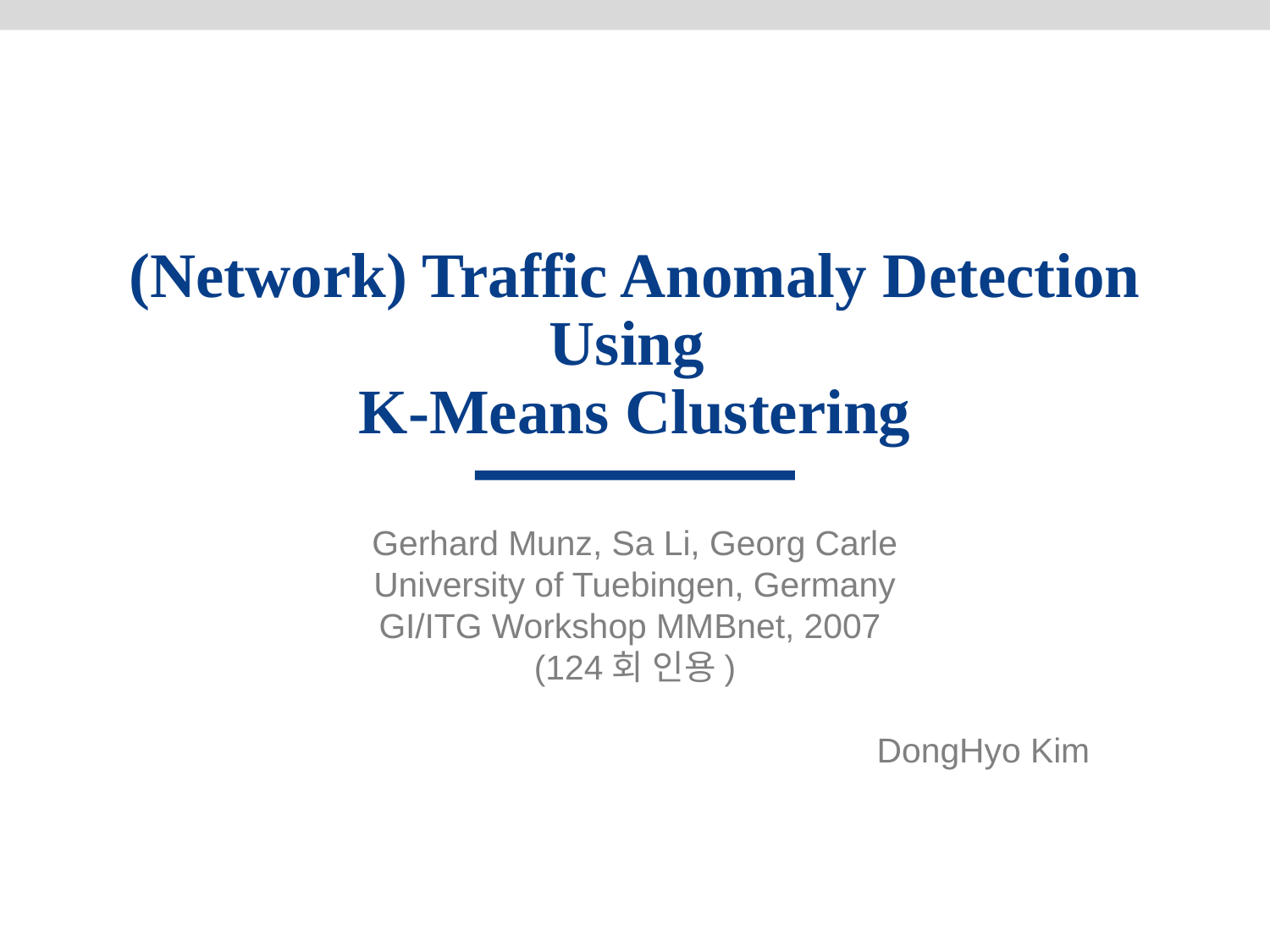

# (Network) Traffic Anomaly Detection Using K-Means Clustering
Gerhard Munz, Sa Li, Georg Carle
University of Tuebingen, Germany
GI/ITG Workshop MMBnet, 2007
(124회 인용)

DongHyo Kim